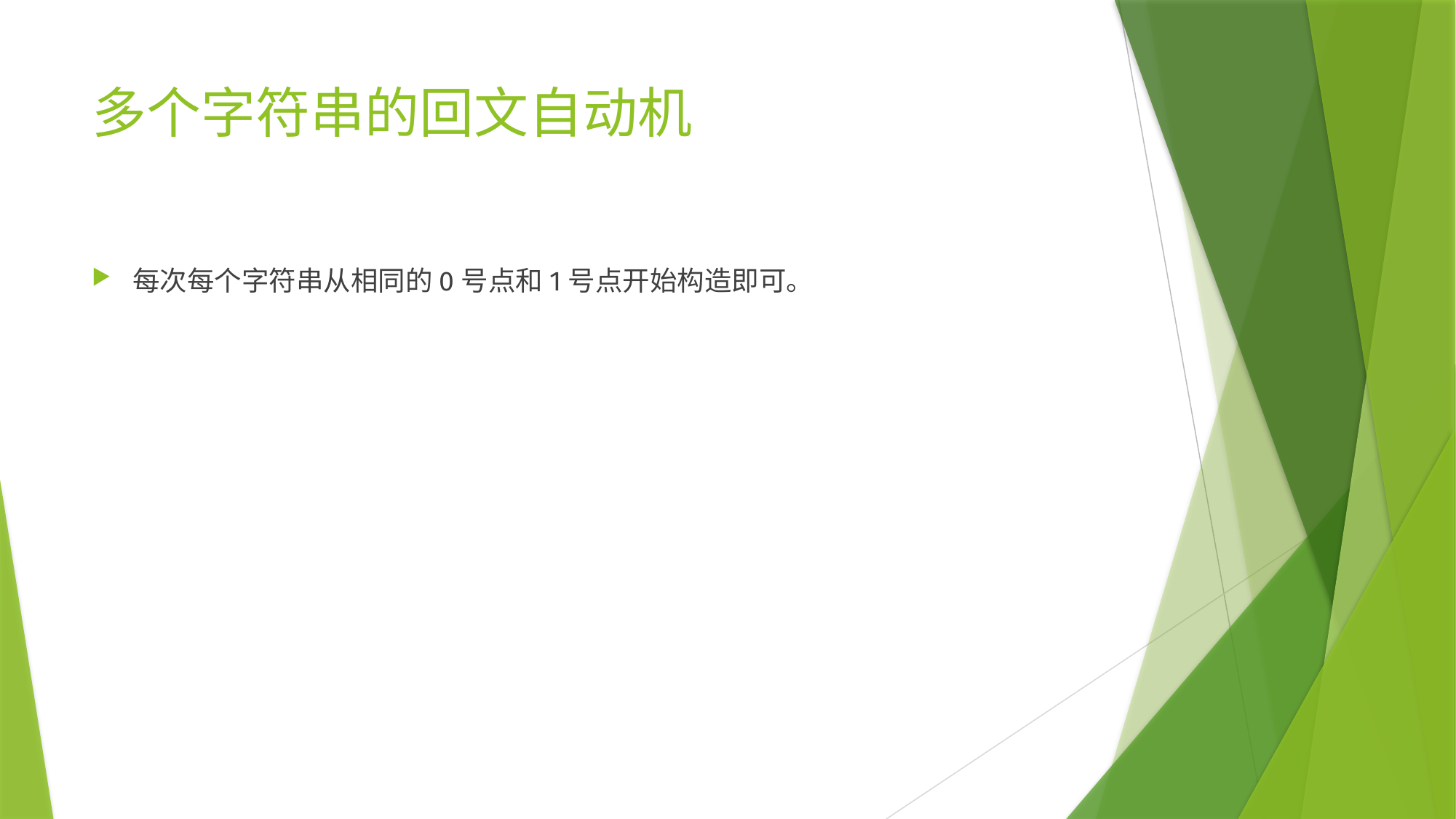

# 多个字符串的回文自动机
每次每个字符串从相同的0号点和1号点开始构造即可。